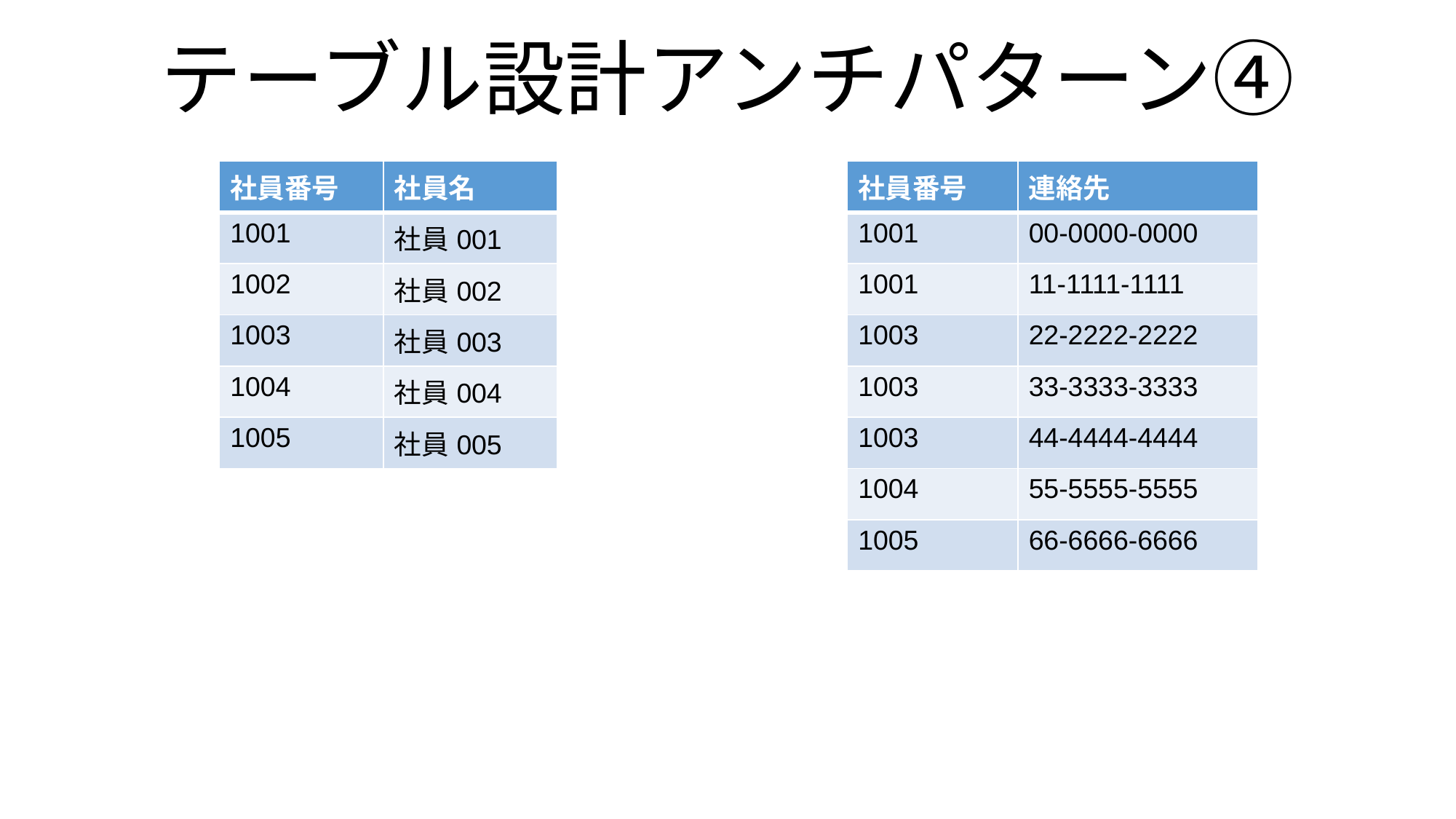

# テーブル設計アンチパターン④
| 社員番号 | 社員名 |
| --- | --- |
| 1001 | 社員001 |
| 1002 | 社員002 |
| 1003 | 社員003 |
| 1004 | 社員004 |
| 1005 | 社員005 |
| 社員番号 | 連絡先 |
| --- | --- |
| 1001 | 00-0000-0000 |
| 1001 | 11-1111-1111 |
| 1003 | 22-2222-2222 |
| 1003 | 33-3333-3333 |
| 1003 | 44-4444-4444 |
| 1004 | 55-5555-5555 |
| 1005 | 66-6666-6666 |